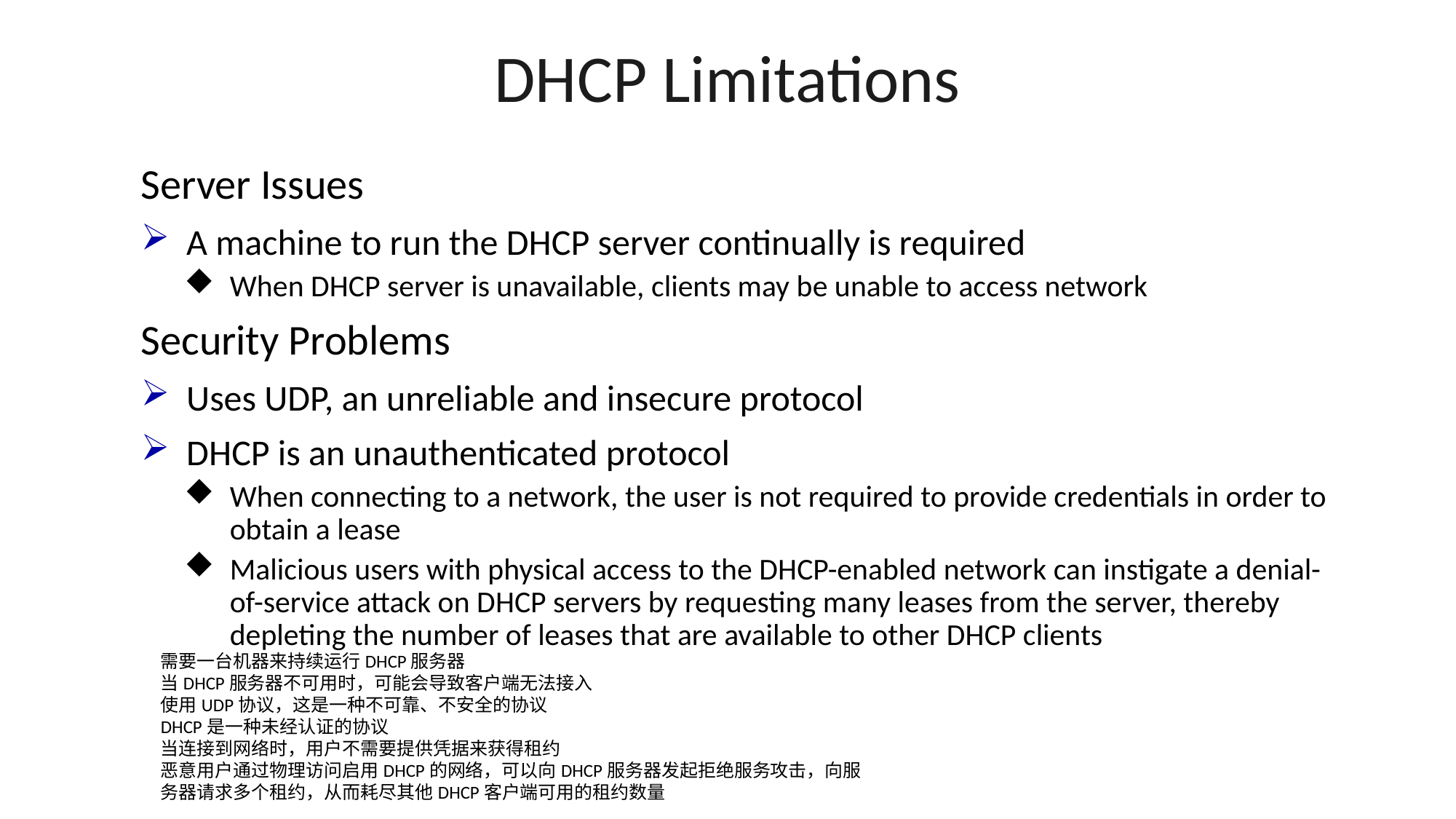

# DHCP Limitations
Server Issues
A machine to run the DHCP server continually is required
When DHCP server is unavailable, clients may be unable to access network
Security Problems
Uses UDP, an unreliable and insecure protocol
DHCP is an unauthenticated protocol
When connecting to a network, the user is not required to provide credentials in order to obtain a lease
Malicious users with physical access to the DHCP-enabled network can instigate a denial-of-service attack on DHCP servers by requesting many leases from the server, thereby depleting the number of leases that are available to other DHCP clients
需要一台机器来持续运行DHCP服务器
当DHCP服务器不可用时，可能会导致客户端无法接入
使用UDP协议，这是一种不可靠、不安全的协议
DHCP是一种未经认证的协议
当连接到网络时，用户不需要提供凭据来获得租约
恶意用户通过物理访问启用DHCP的网络，可以向DHCP服务器发起拒绝服务攻击，向服务器请求多个租约，从而耗尽其他DHCP客户端可用的租约数量